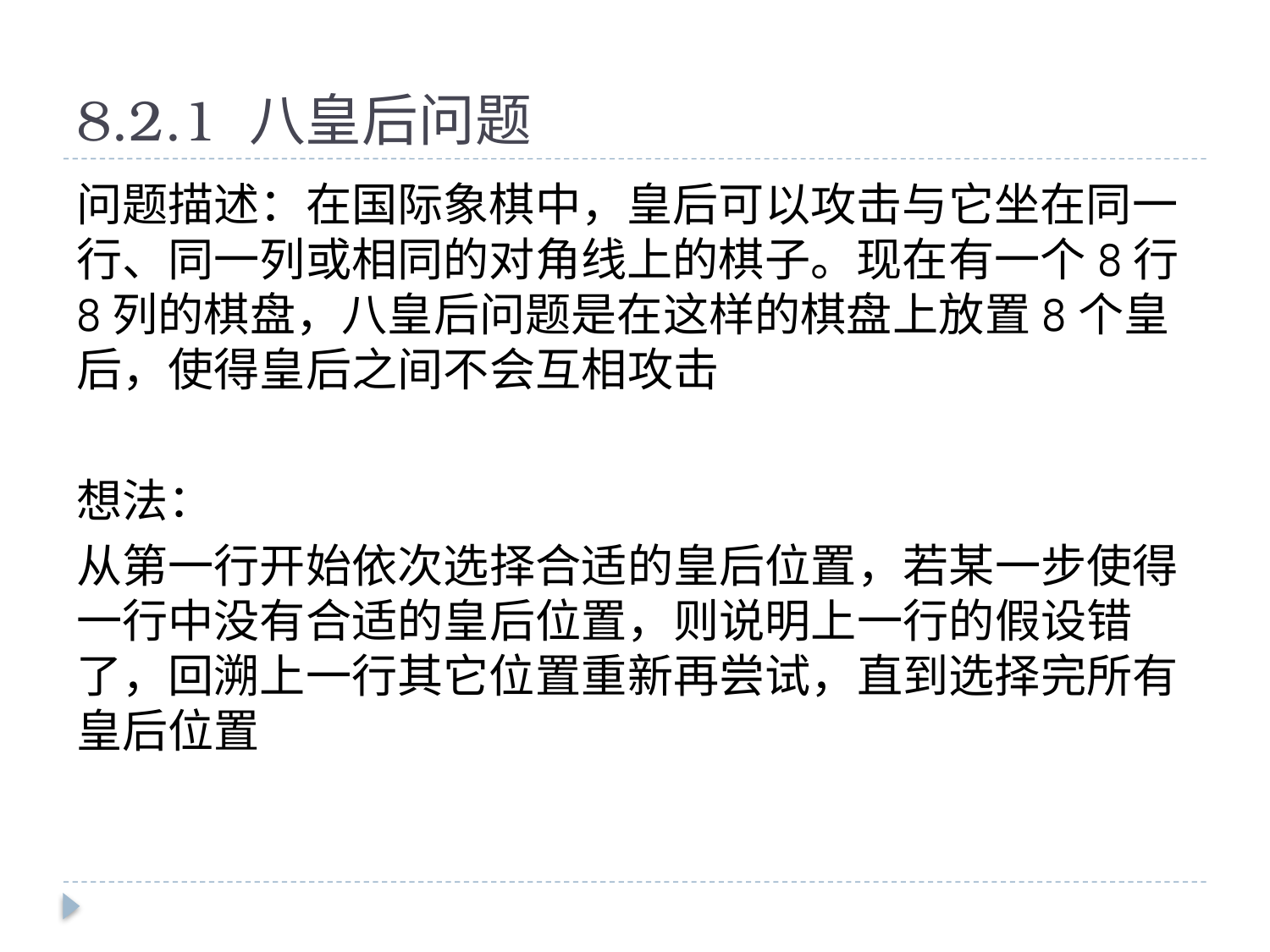

# 8.2.1 八皇后问题
问题描述：在国际象棋中，皇后可以攻击与它坐在同一行、同一列或相同的对角线上的棋子。现在有一个8行8列的棋盘，八皇后问题是在这样的棋盘上放置8个皇后，使得皇后之间不会互相攻击

想法：
从第一行开始依次选择合适的皇后位置，若某一步使得一行中没有合适的皇后位置，则说明上一行的假设错了，回溯上一行其它位置重新再尝试，直到选择完所有皇后位置